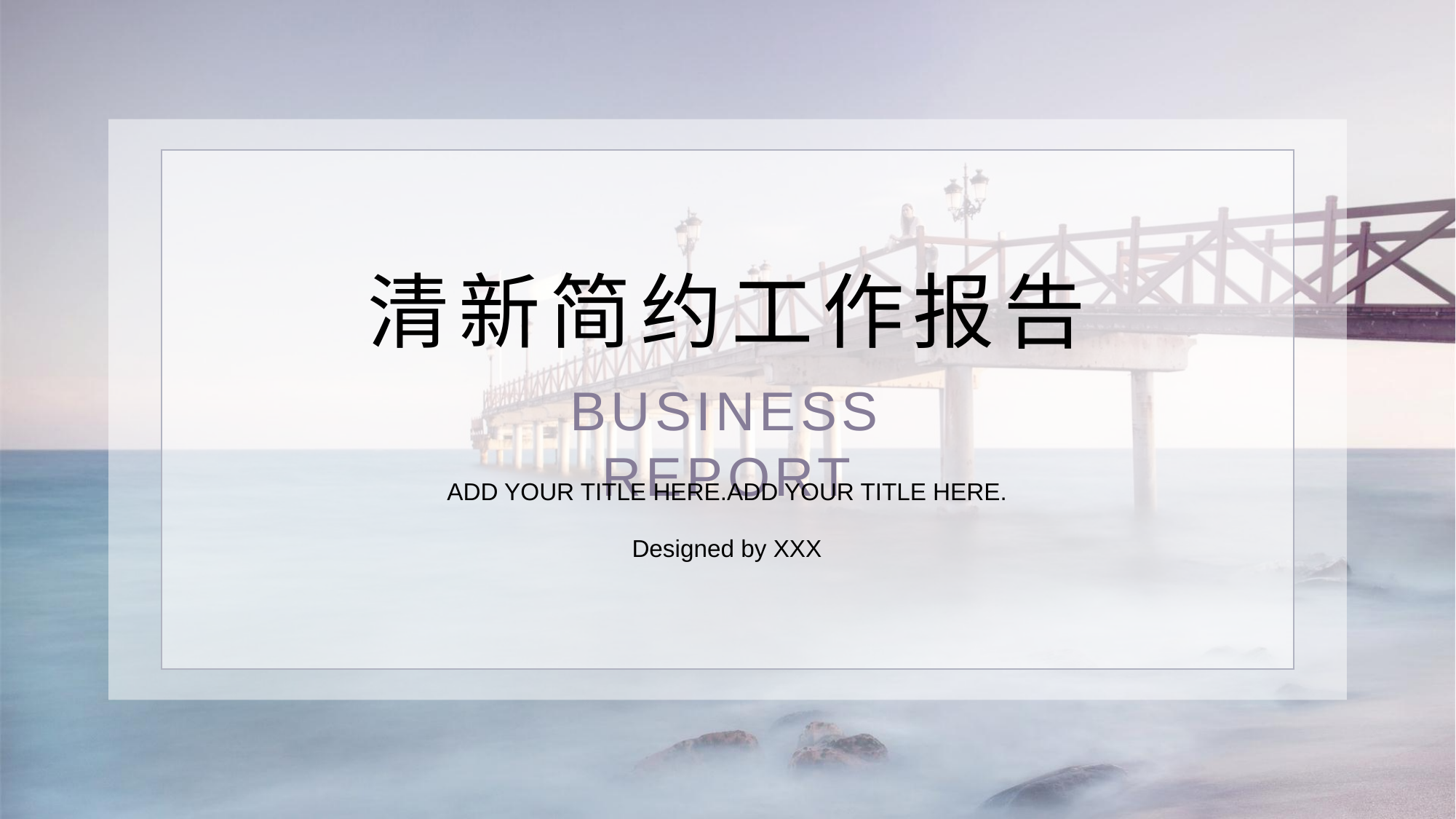

清新简约工作报告
BUSINESS REPORT
ADD YOUR TITLE HERE.ADD YOUR TITLE HERE.
Designed by XXX